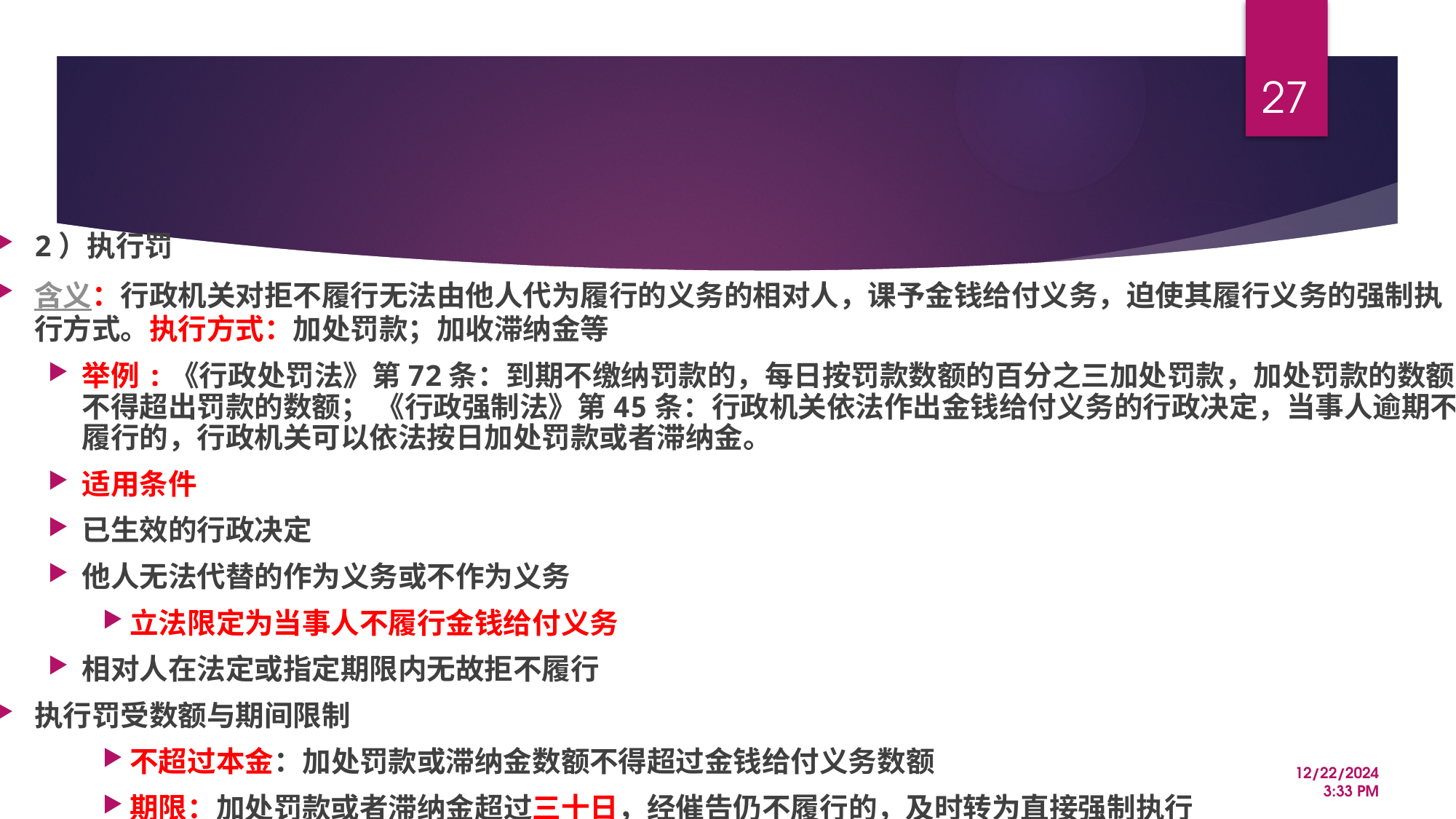

27
#
2）执行罚
含义：行政机关对拒不履行无法由他人代为履行的义务的相对人，课予金钱给付义务，迫使其履行义务的强制执行方式。执行方式：加处罚款；加收滞纳金等
举例:《行政处罚法》第72条：到期不缴纳罚款的，每日按罚款数额的百分之三加处罚款，加处罚款的数额不得超出罚款的数额； 《行政强制法》第45条：行政机关依法作出金钱给付义务的行政决定，当事人逾期不履行的，行政机关可以依法按日加处罚款或者滞纳金。
适用条件
已生效的行政决定
他人无法代替的作为义务或不作为义务
立法限定为当事人不履行金钱给付义务
相对人在法定或指定期限内无故拒不履行
执行罚受数额与期间限制
不超过本金：加处罚款或滞纳金数额不得超过金钱给付义务数额
期限：加处罚款或者滞纳金超过三十日，经催告仍不履行的，及时转为直接强制执行

12/22/2024 3:33 PM